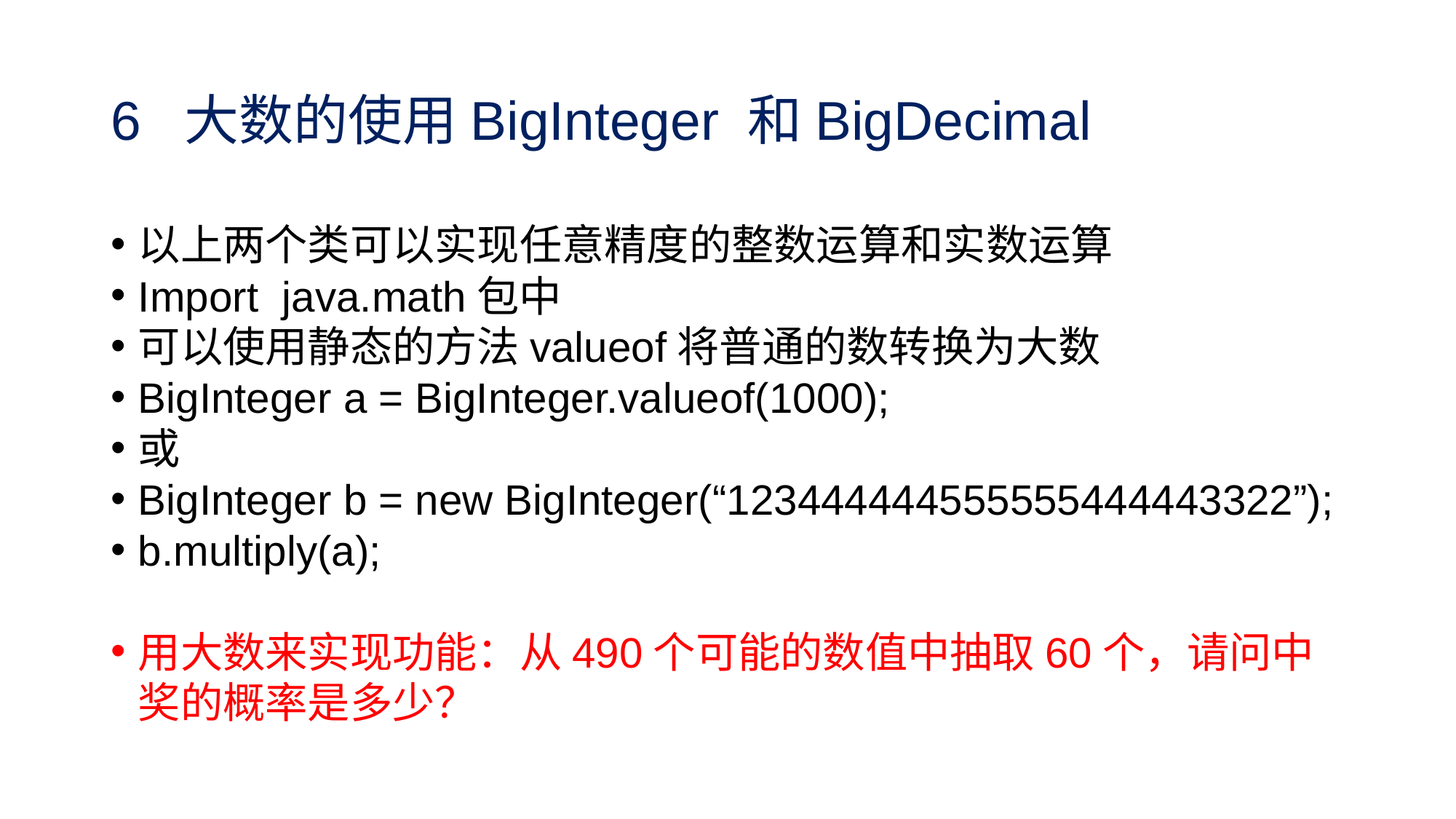

# 6  大数的使用BigInteger 和BigDecimal
以上两个类可以实现任意精度的整数运算和实数运算
Import  java.math包中
可以使用静态的方法valueof将普通的数转换为大数
BigInteger a = BigInteger.valueof(1000);
或
BigInteger b = new BigInteger(“123444444555555444443322”);
b.multiply(a);

用大数来实现功能：从490个可能的数值中抽取60个，请问中奖的概率是多少？